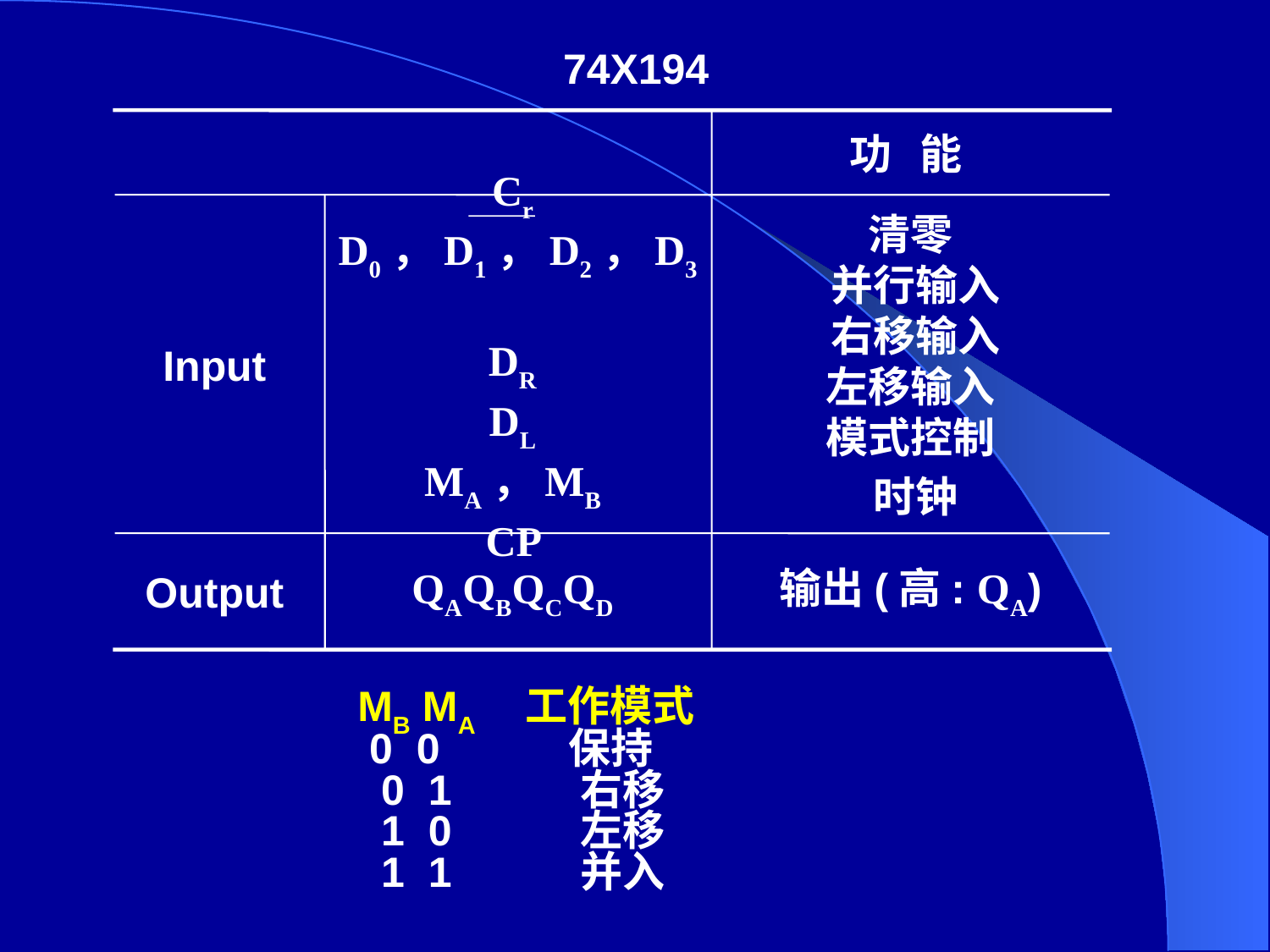

74X194

功   能

Input

Cr
D0，D1，D2，D3
DR
DL
MA，MB
CP

清零
 并行输入
 右移输入
 左移输入
模式控制
 时钟
Output

QAQBQCQD
输出(高: QA)

MB MA      工作模式
 0  0          保持
  0  1          右移
  1  0          左移
  1  1          并入